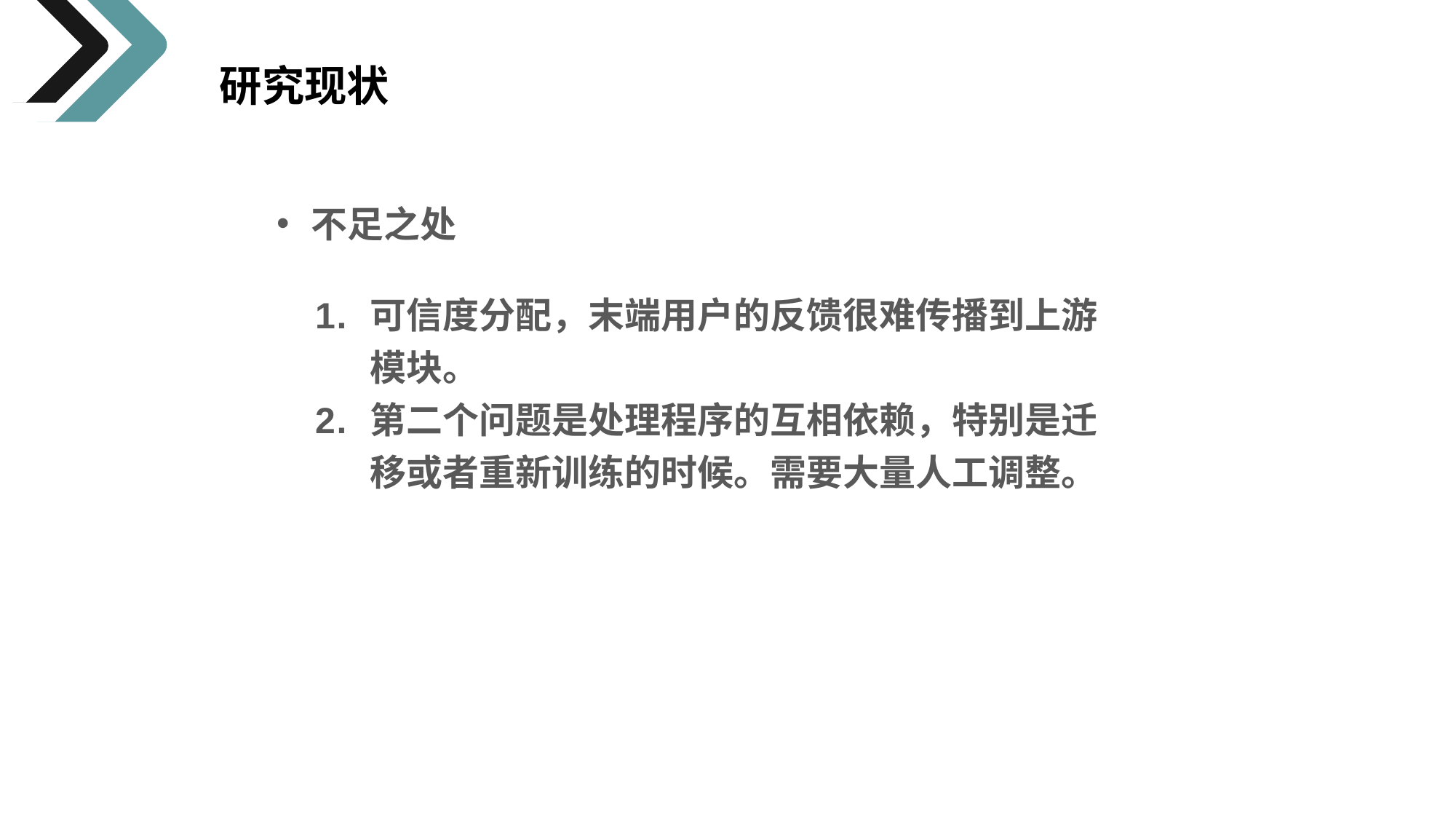

研究现状
不足之处

可信度分配，末端用户的反馈很难传播到上游模块。
第二个问题是处理程序的互相依赖，特别是迁移或者重新训练的时候。需要大量人工调整。